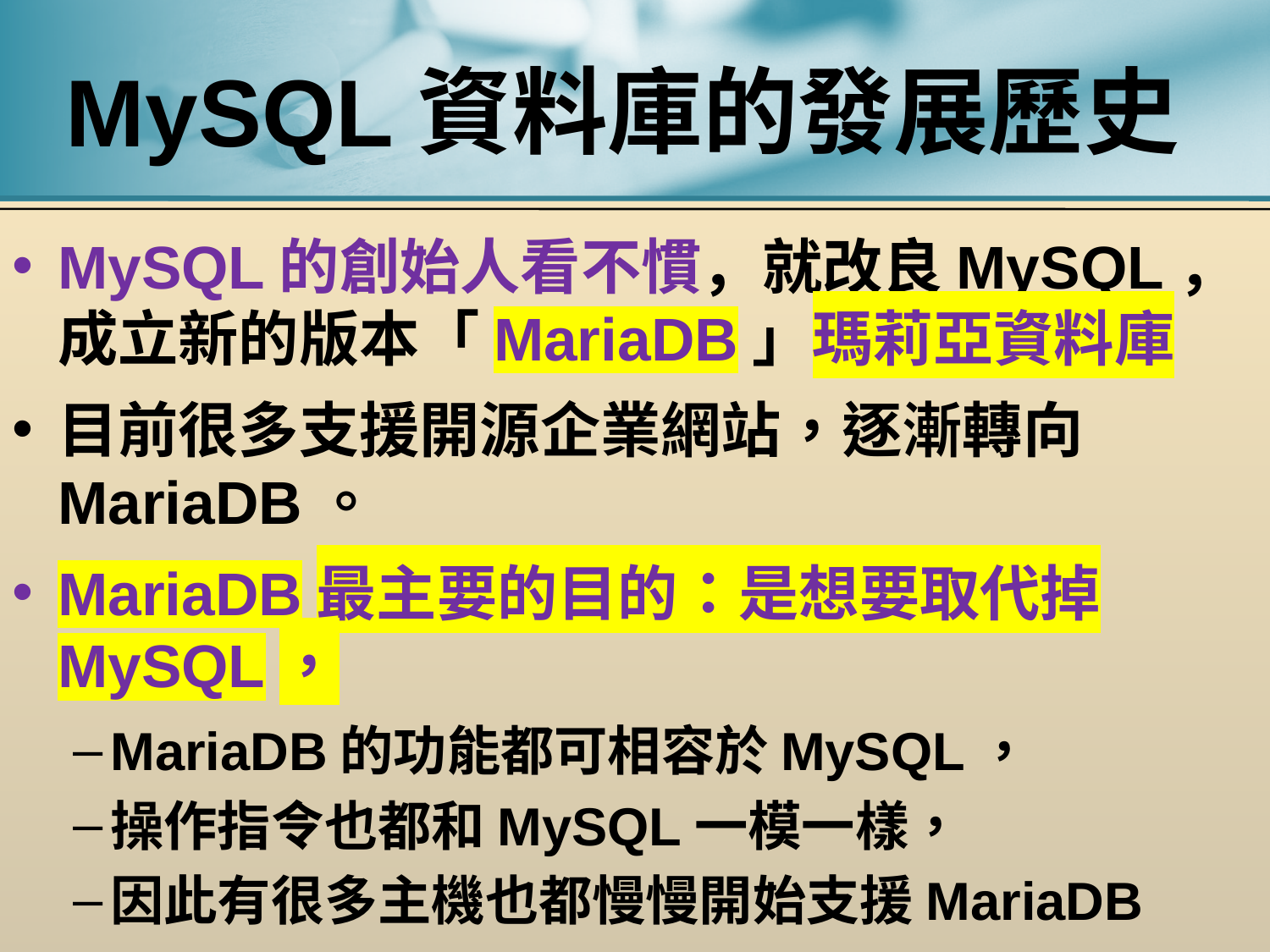

# MySQL資料庫的發展歷史
MySQL的創始人看不慣，就改良MySQL，成立新的版本「MariaDB」瑪莉亞資料庫
目前很多支援開源企業網站，逐漸轉向MariaDB。
MariaDB最主要的目的：是想要取代掉MySQL，
MariaDB的功能都可相容於MySQL，
操作指令也都和MySQL一模一樣，
因此有很多主機也都慢慢開始支援MariaDB